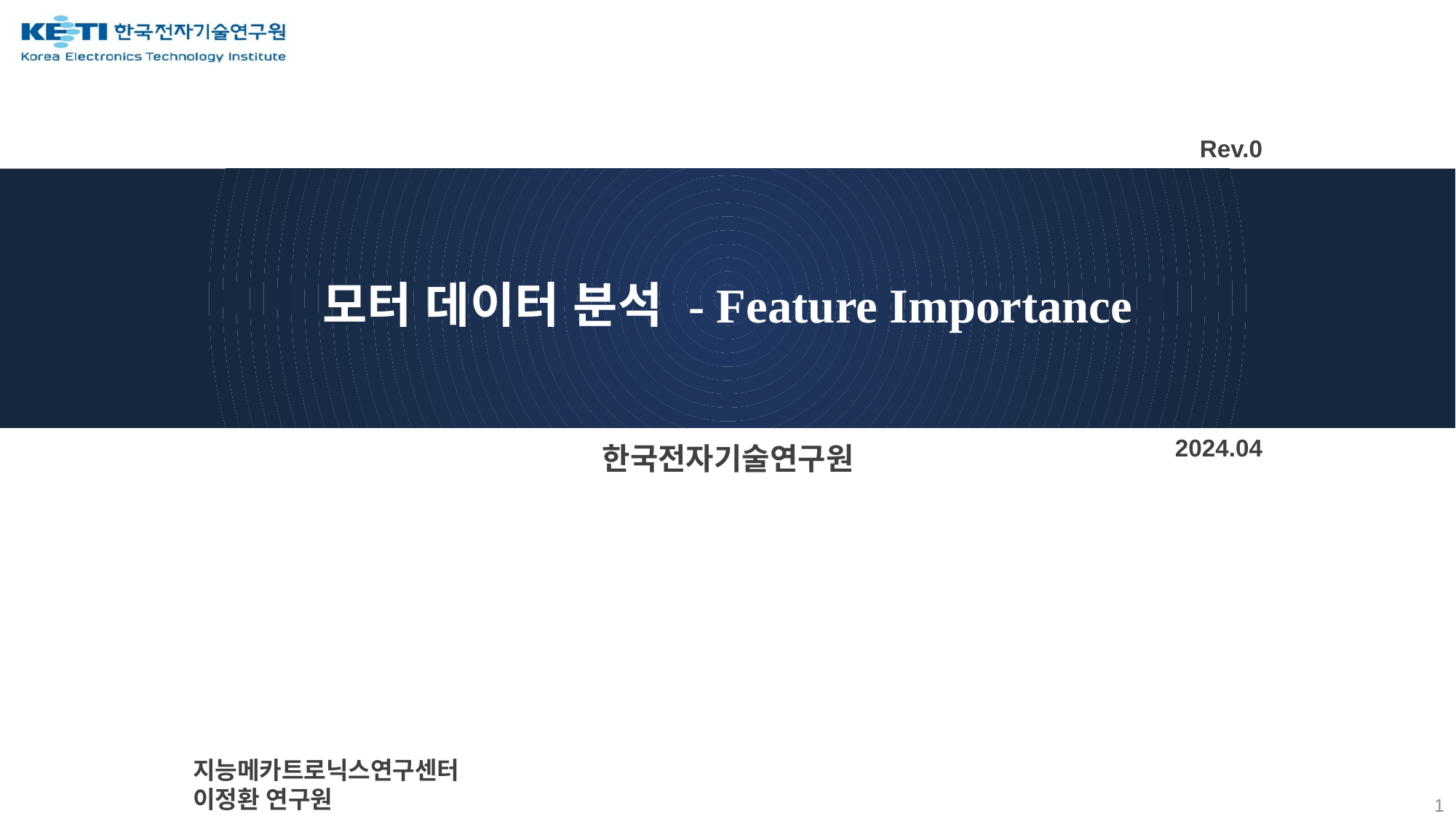

Rev.0
모터 데이터 분석 - Feature Importance
2024.04
한국전자기술연구원
지능메카트로닉스연구센터
이정환 연구원
1